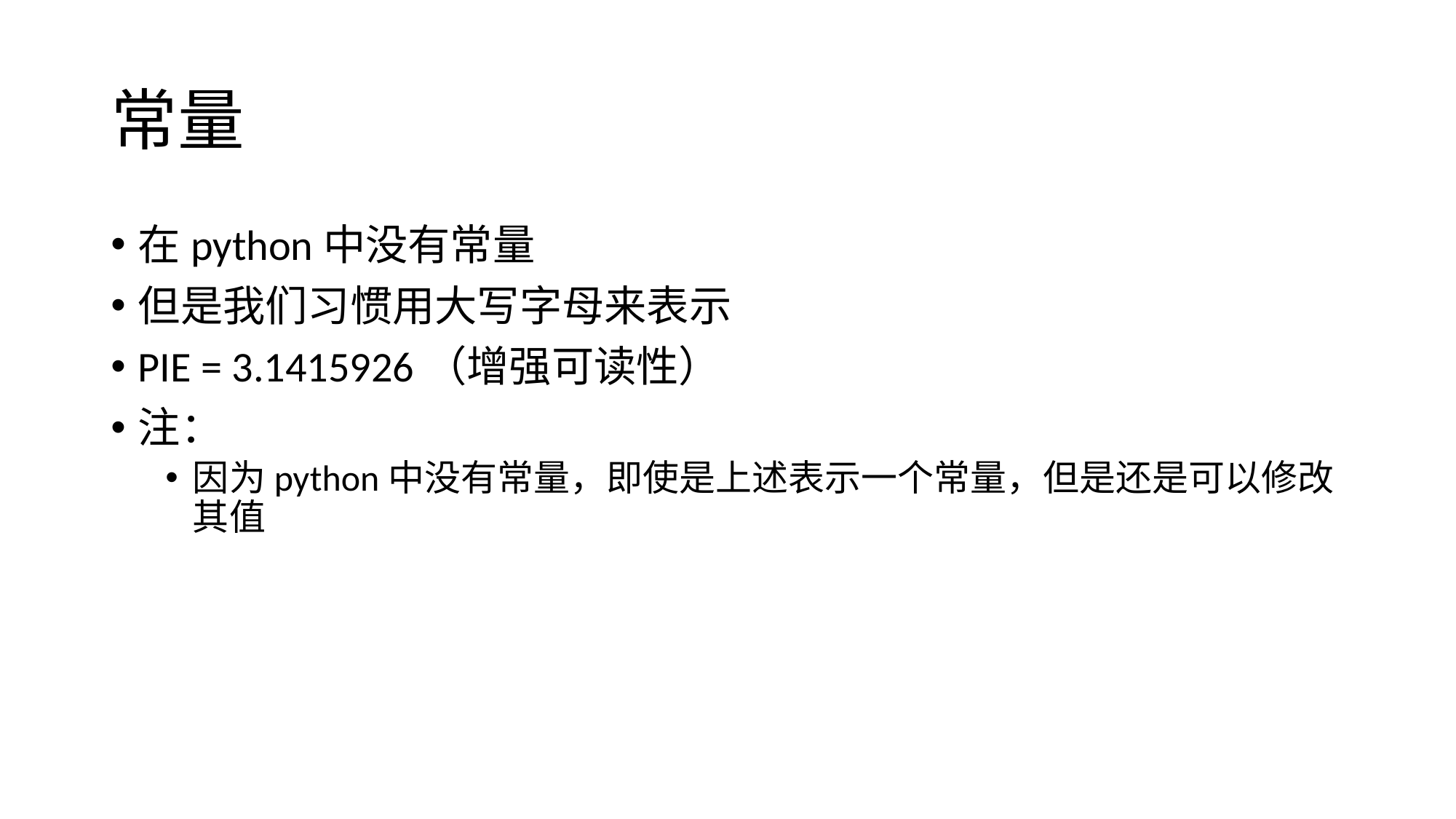

# 常量
在python中没有常量
但是我们习惯用大写字母来表示
PIE = 3.1415926（增强可读性）
注：
因为python中没有常量，即使是上述表示一个常量，但是还是可以修改其值